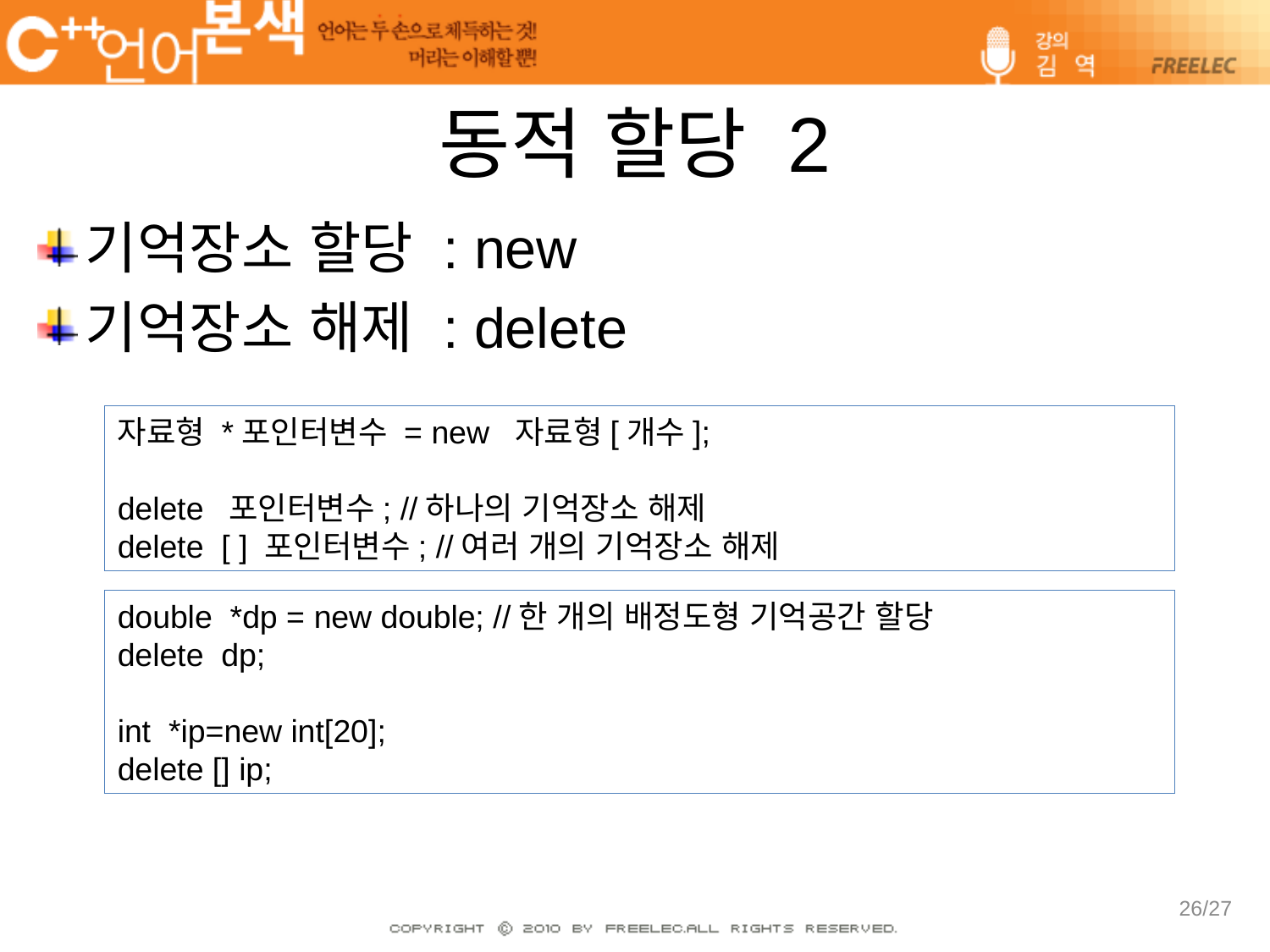

# 동적 할당 2
기억장소 할당 : new
기억장소 해제 : delete
자료형 *포인터변수 = new  자료형[개수];

delete  포인터변수; //하나의 기억장소 해제
delete  [ ] 포인터변수; //여러 개의 기억장소 해제
double  *dp = new double; //한 개의 배정도형 기억공간 할당
delete  dp;

int  *ip=new int[20];
delete [] ip;
26/27